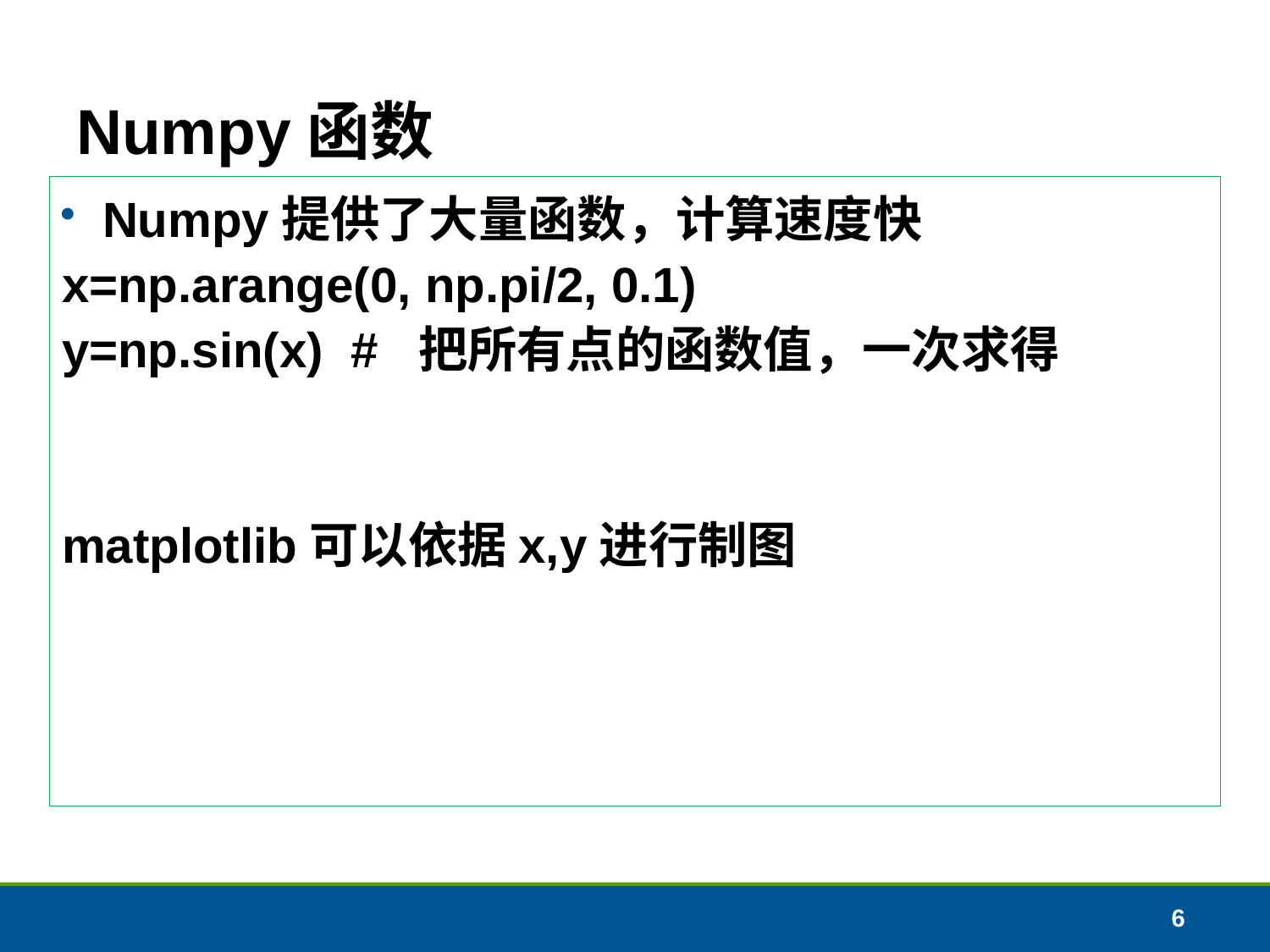

# Numpy函数
Numpy提供了大量函数，计算速度快
x=np.arange(0, np.pi/2, 0.1)
y=np.sin(x)  #  把所有点的函数值，一次求得

matplotlib可以依据x,y进行制图